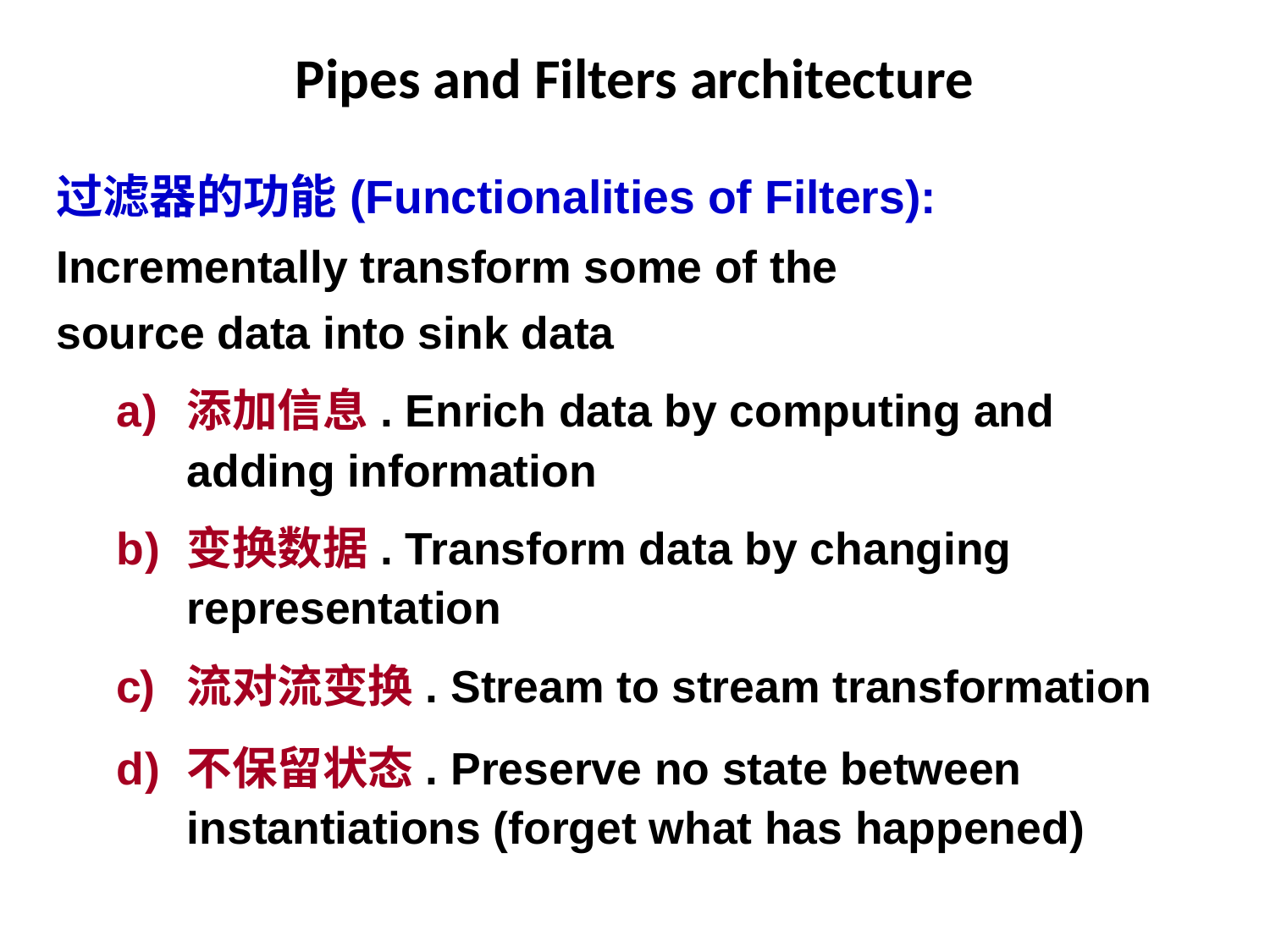

Pipes and Filters architecture
过滤器的功能(Functionalities of Filters):
Incrementally transform some of the
source data into sink data
添加信息. Enrich data by computing and adding information
变换数据. Transform data by changing representation
流对流变换. Stream to stream transformation
不保留状态. Preserve no state between instantiations (forget what has happened)